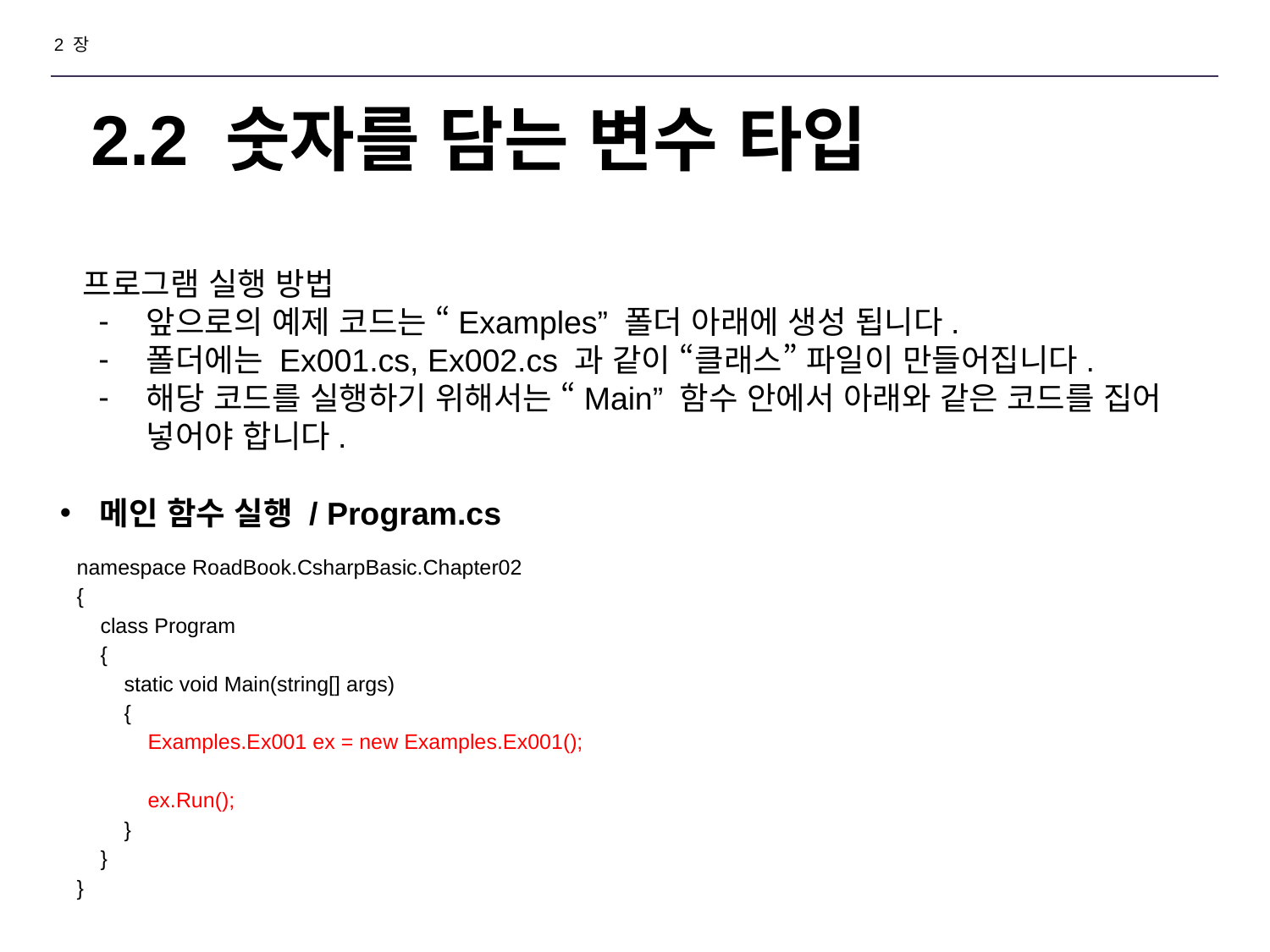

2 장
# 2.2 숫자를 담는 변수 타입

프로그램 실행 방법
앞으로의 예제 코드는 “Examples” 폴더 아래에 생성 됩니다.
폴더에는 Ex001.cs, Ex002.cs 과 같이 “클래스” 파일이 만들어집니다.
해당 코드를 실행하기 위해서는 “Main” 함수 안에서 아래와 같은 코드를 집어 넣어야 합니다.
메인 함수 실행 / Program.cs

namespace RoadBook.CsharpBasic.Chapter02
{
    class Program
    {
        static void Main(string[] args)
        {
            Examples.Ex001 ex = new Examples.Ex001();

            ex.Run();
        }
    }
}